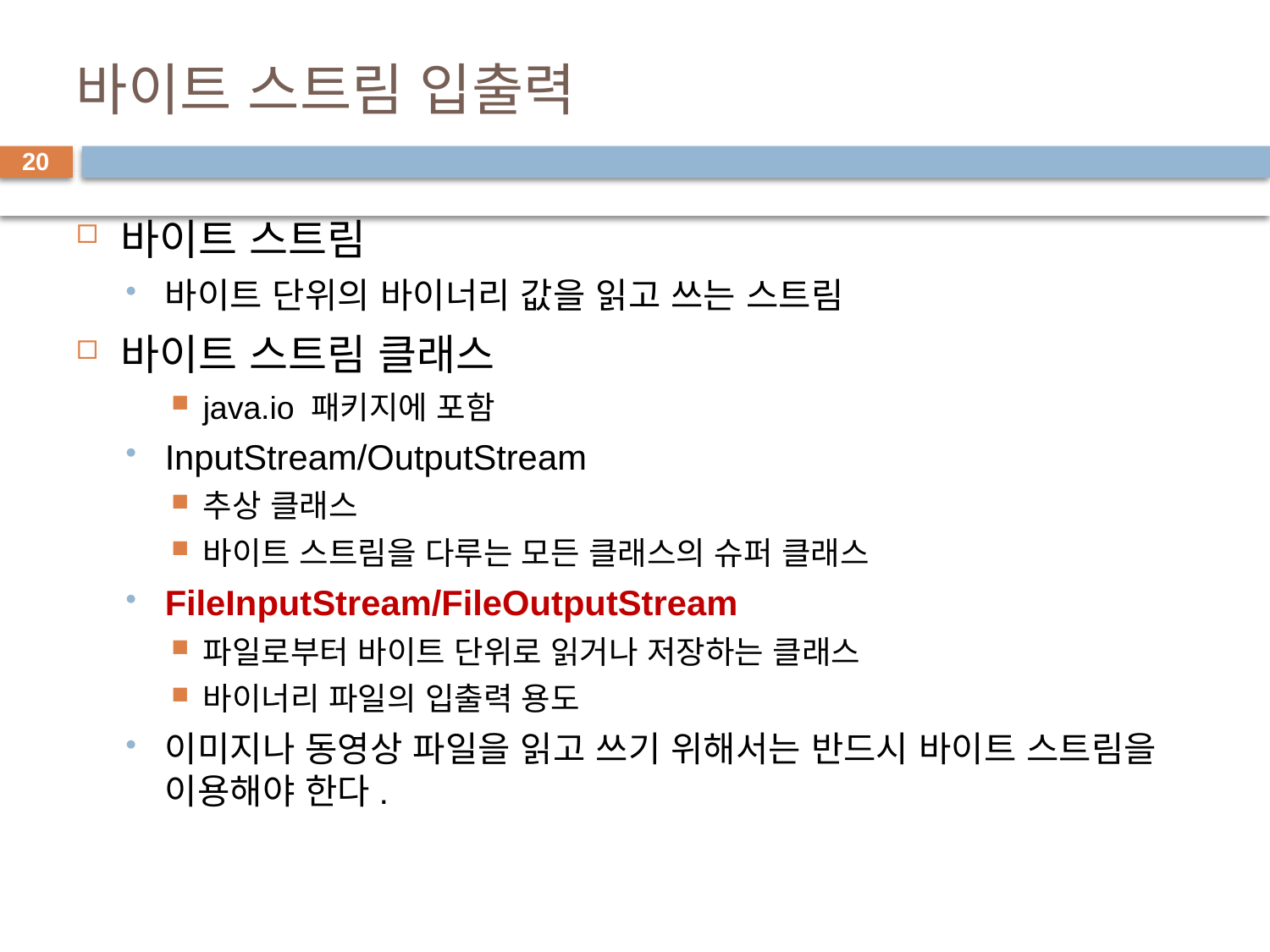

# 바이트 스트림 입출력
20
바이트 스트림
바이트 단위의 바이너리 값을 읽고 쓰는 스트림
바이트 스트림 클래스
java.io 패키지에 포함
InputStream/OutputStream
추상 클래스
바이트 스트림을 다루는 모든 클래스의 슈퍼 클래스
FileInputStream/FileOutputStream
파일로부터 바이트 단위로 읽거나 저장하는 클래스
바이너리 파일의 입출력 용도
이미지나 동영상 파일을 읽고 쓰기 위해서는 반드시 바이트 스트림을 이용해야 한다.